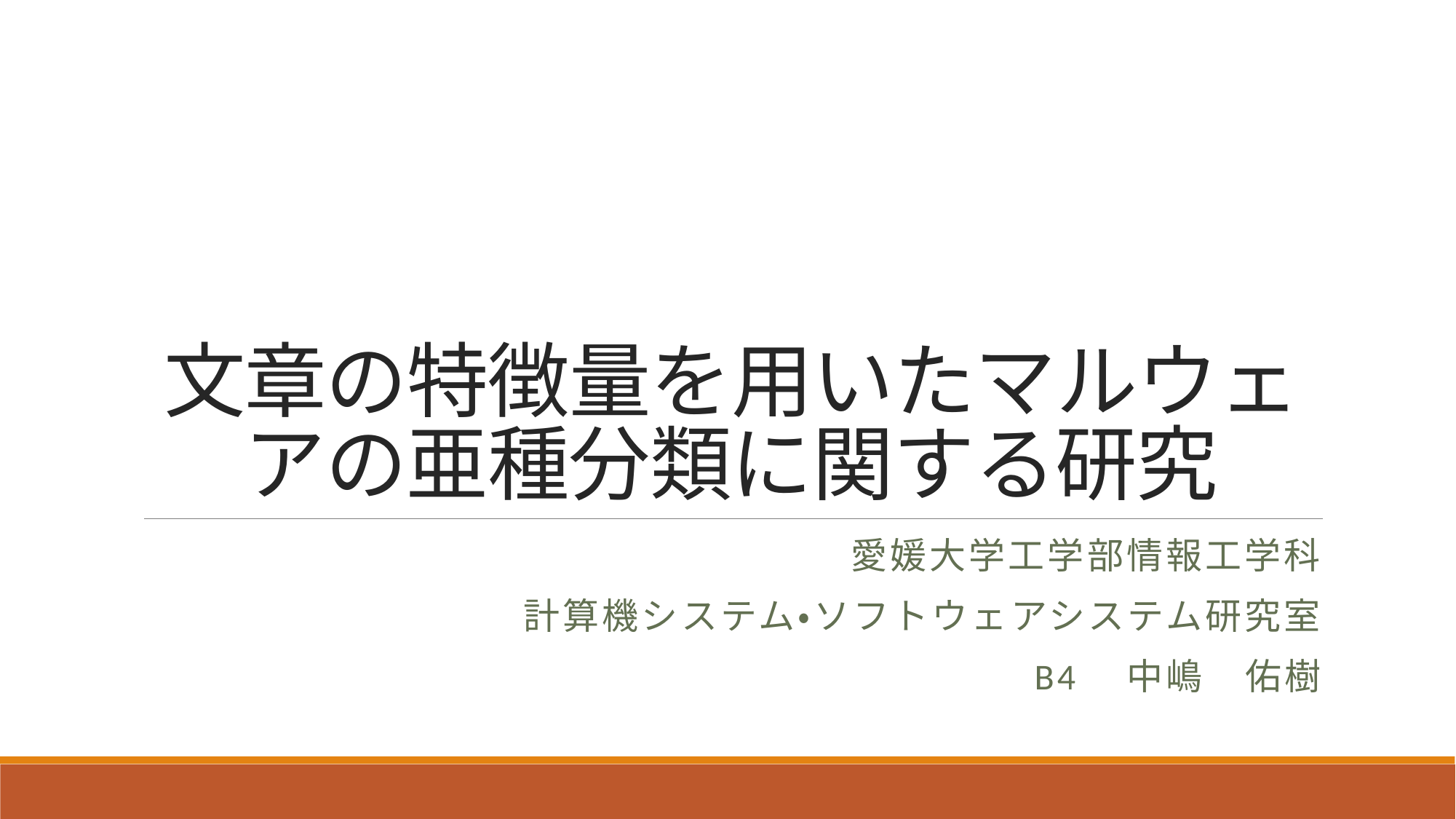

# 文章の特徴量を用いたマルウェアの亜種分類に関する研究
愛媛大学工学部情報工学科
計算機システム・ソフトウェアシステム研究室
B4　中嶋　佑樹